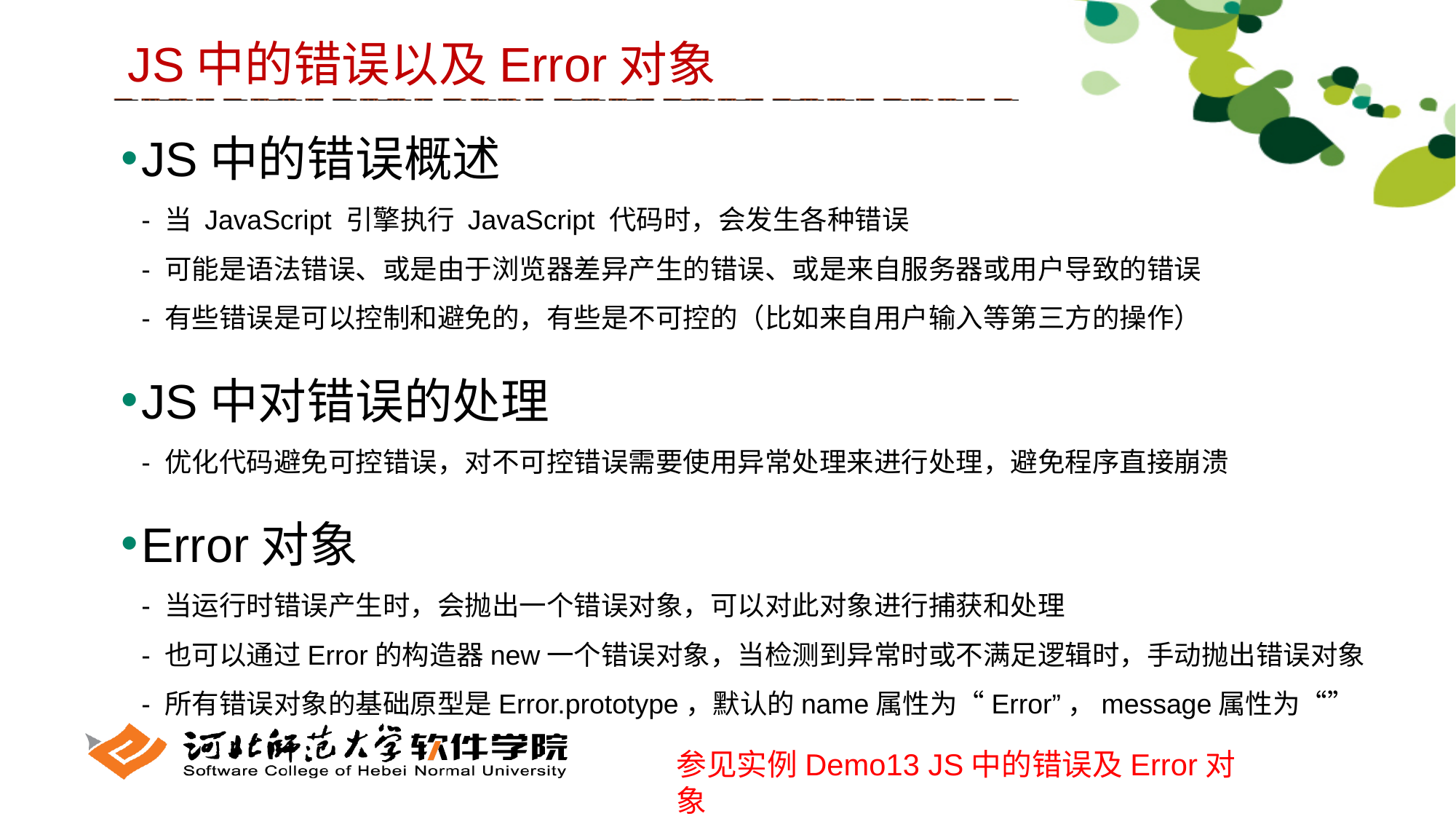

JS中的错误以及Error对象
JS中的错误概述
- 当 JavaScript 引擎执行 JavaScript 代码时，会发生各种错误
- 可能是语法错误、或是由于浏览器差异产生的错误、或是来自服务器或用户导致的错误
- 有些错误是可以控制和避免的，有些是不可控的（比如来自用户输入等第三方的操作）
JS中对错误的处理
- 优化代码避免可控错误，对不可控错误需要使用异常处理来进行处理，避免程序直接崩溃
Error对象
- 当运行时错误产生时，会抛出一个错误对象，可以对此对象进行捕获和处理
- 也可以通过Error的构造器new一个错误对象，当检测到异常时或不满足逻辑时，手动抛出错误对象
- 所有错误对象的基础原型是Error.prototype，默认的name属性为“Error”，message属性为“”

参见实例Demo13 JS中的错误及Error对象